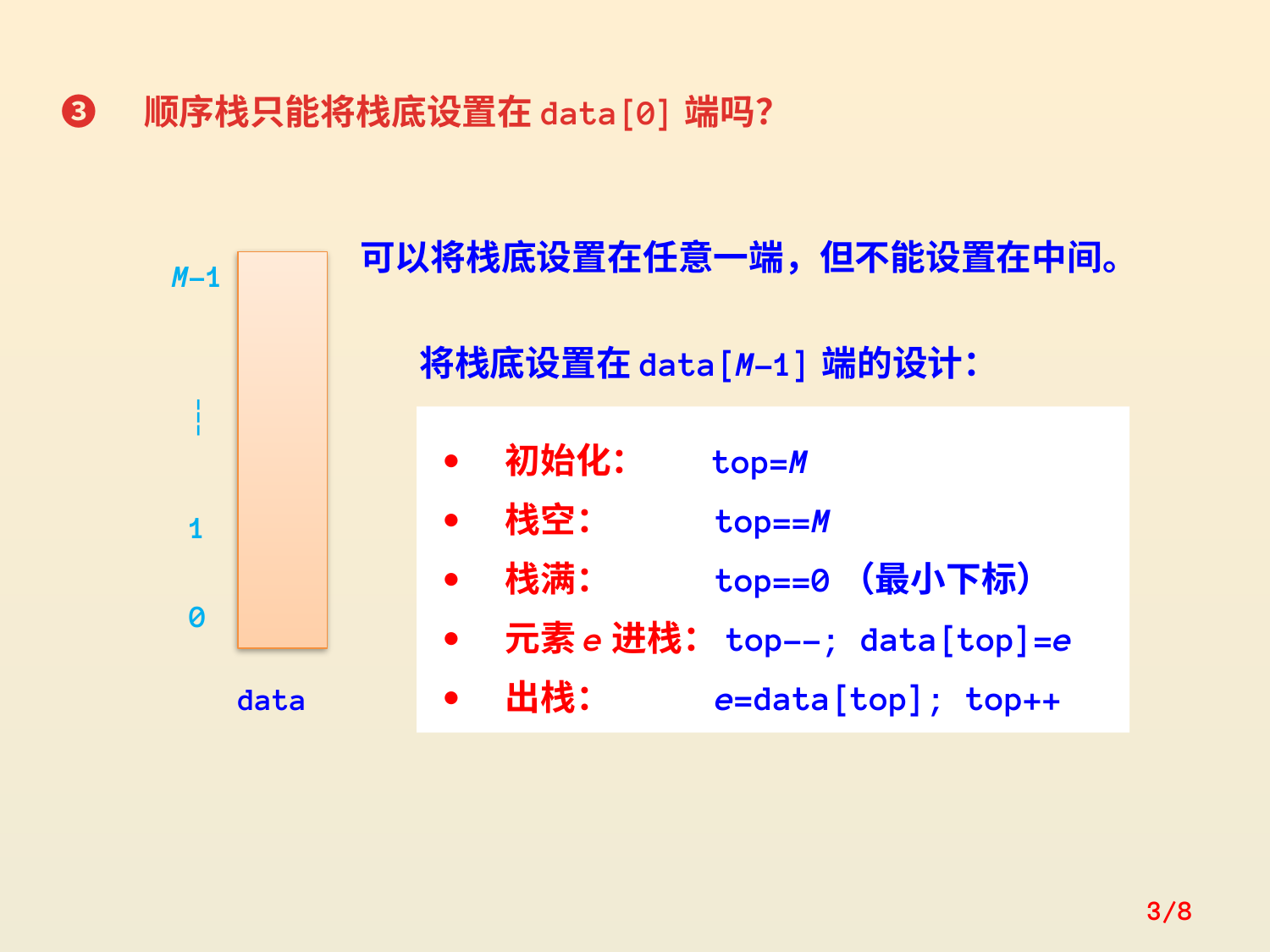

❸  顺序栈只能将栈底设置在data[0]端吗？
可以将栈底设置在任意一端，但不能设置在中间。

M-1
┆
1
0
data
将栈底设置在data[M-1]端的设计：
初始化：   top=M
栈空：     top==M
栈满：     top==0（最小下标）
元素e进栈：top--; data[top]=e
出栈：     e=data[top]; top++
3/8